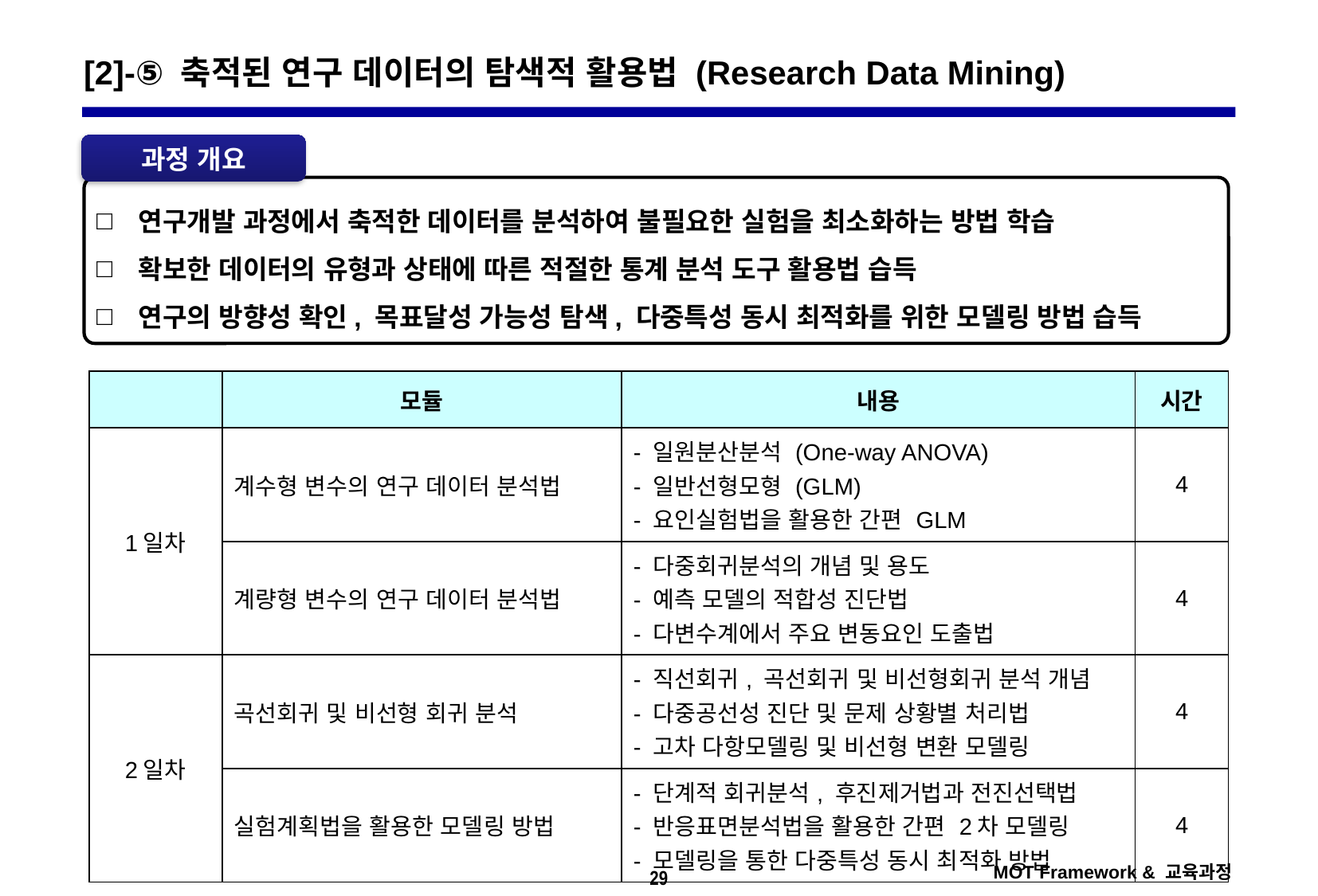

[2]-⑤ 축적된 연구 데이터의 탐색적 활용법 (Research Data Mining)
과정 개요
 연구개발 과정에서 축적한 데이터를 분석하여 불필요한 실험을 최소화하는 방법 학습
 확보한 데이터의 유형과 상태에 따른 적절한 통계 분석 도구 활용법 습득
 연구의 방향성 확인, 목표달성 가능성 탐색, 다중특성 동시 최적화를 위한 모델링 방법 습득
|  | 모듈 | 내용 | 시간 |
| --- | --- | --- | --- |
| 1일차 | 계수형 변수의 연구 데이터 분석법 | - 일원분산분석 (One-way ANOVA) - 일반선형모형 (GLM) - 요인실험법을 활용한 간편 GLM | 4 |
|  | 계량형 변수의 연구 데이터 분석법 | - 다중회귀분석의 개념 및 용도 - 예측 모델의 적합성 진단법 - 다변수계에서 주요 변동요인 도출법 | 4 |
| 2일차 | 곡선회귀 및 비선형 회귀 분석 | - 직선회귀, 곡선회귀 및 비선형회귀 분석 개념 - 다중공선성 진단 및 문제 상황별 처리법 - 고차 다항모델링 및 비선형 변환 모델링 | 4 |
|  | 실험계획법을 활용한 모델링 방법 | - 단계적 회귀분석, 후진제거법과 전진선택법 - 반응표면분석법을 활용한 간편 2차 모델링 - 모델링을 통한 다중특성 동시 최적화 방법 | 4 |